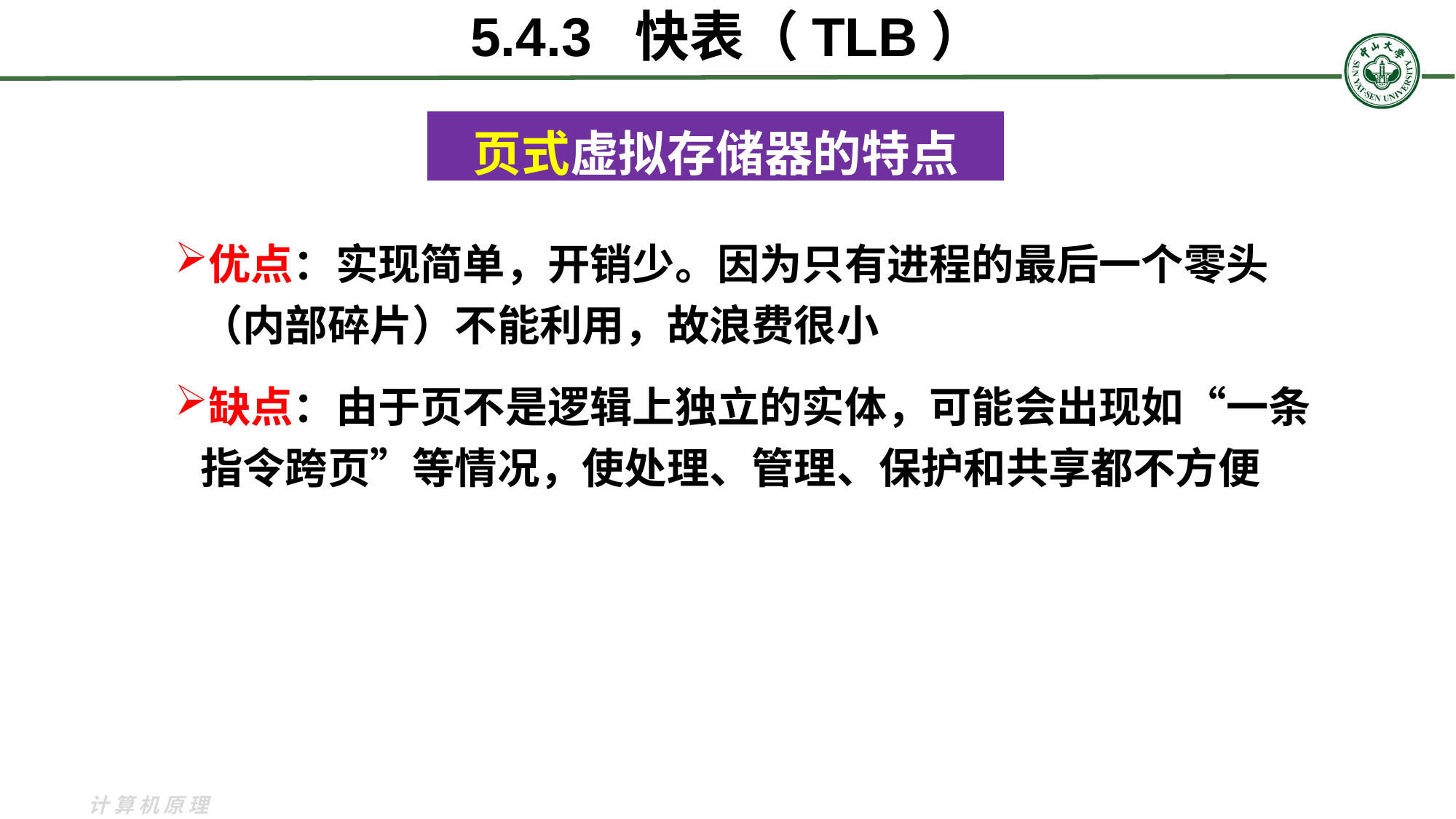

5.4.3  快表（TLB）
页式虚拟存储器的特点
优点：实现简单，开销少。因为只有进程的最后一个零头（内部碎片）不能利用，故浪费很小
缺点：由于页不是逻辑上独立的实体，可能会出现如“一条指令跨页”等情况，使处理、管理、保护和共享都不方便